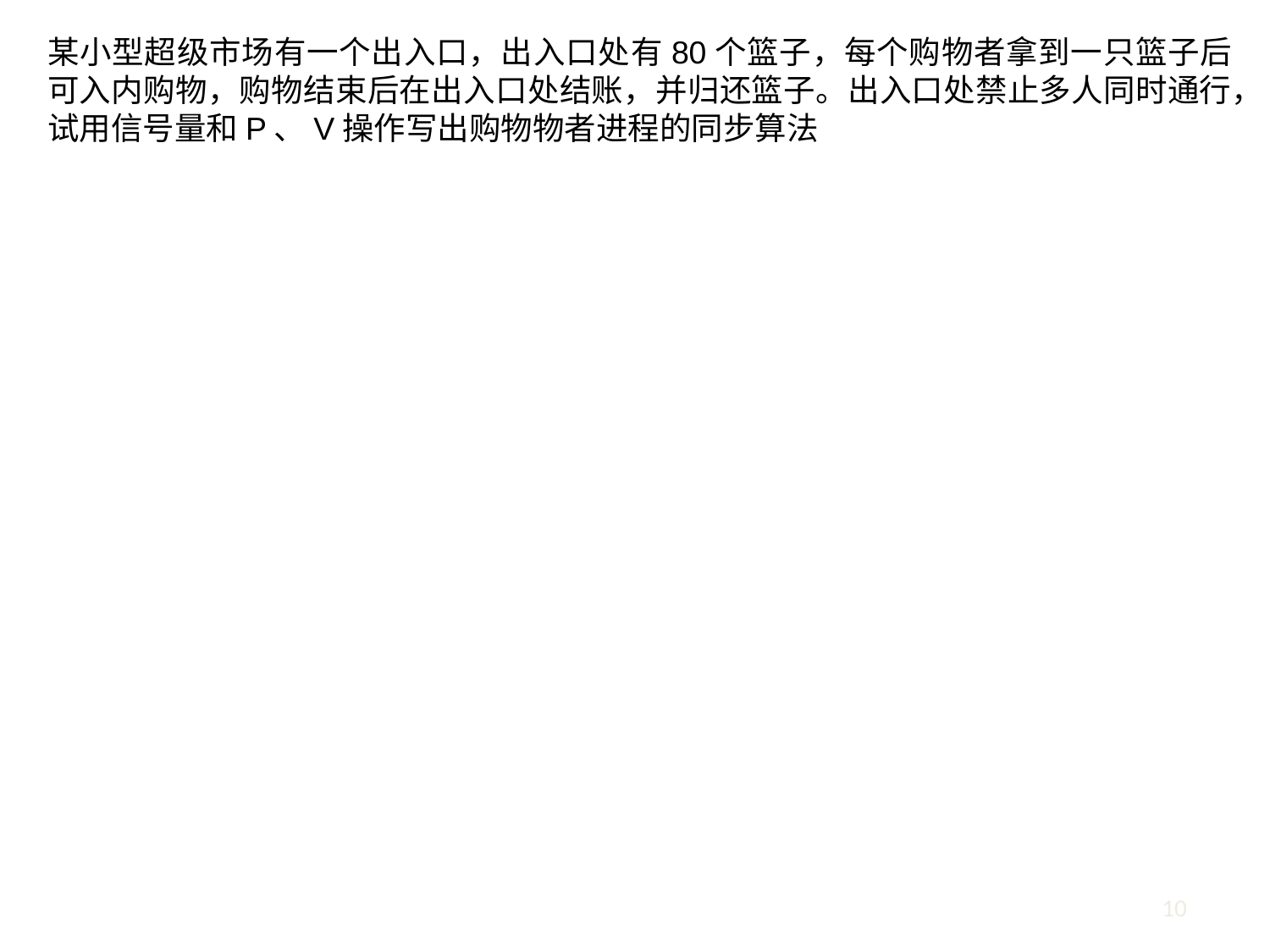

某小型超级市场有一个出入口，出入口处有80个篮子，每个购物者拿到一只篮子后可入内购物，购物结束后在出入口处结账，并归还篮子。出入口处禁止多人同时通行，试用信号量和P、V操作写出购物物者进程的同步算法
10